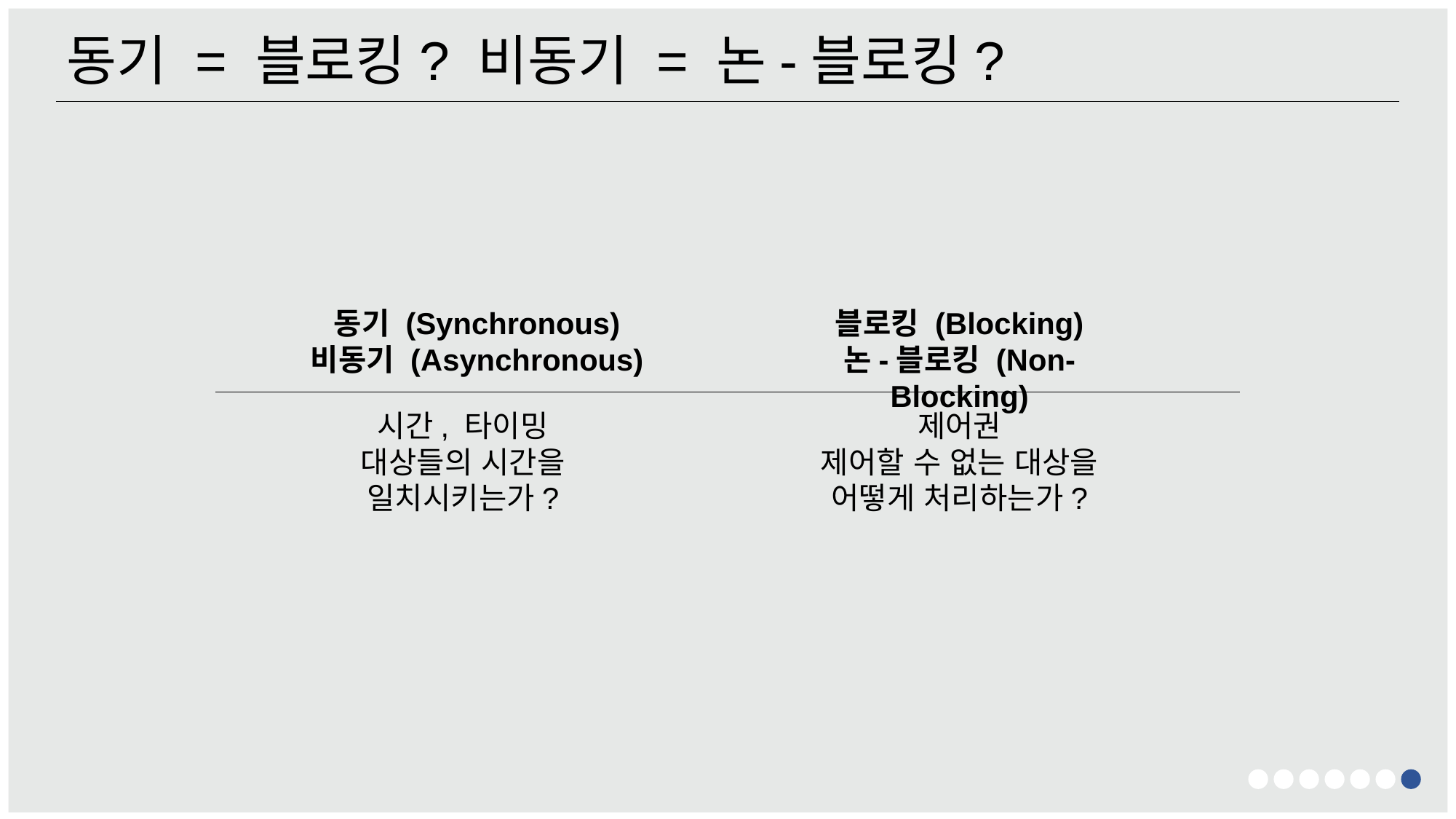

동기 = 블로킹? 비동기 = 논-블로킹?
동기 (Synchronous)
비동기 (Asynchronous)
블로킹 (Blocking)
논-블로킹 (Non-Blocking)
시간, 타이밍
대상들의 시간을 일치시키는가?
제어권
제어할 수 없는 대상을 어떻게 처리하는가?